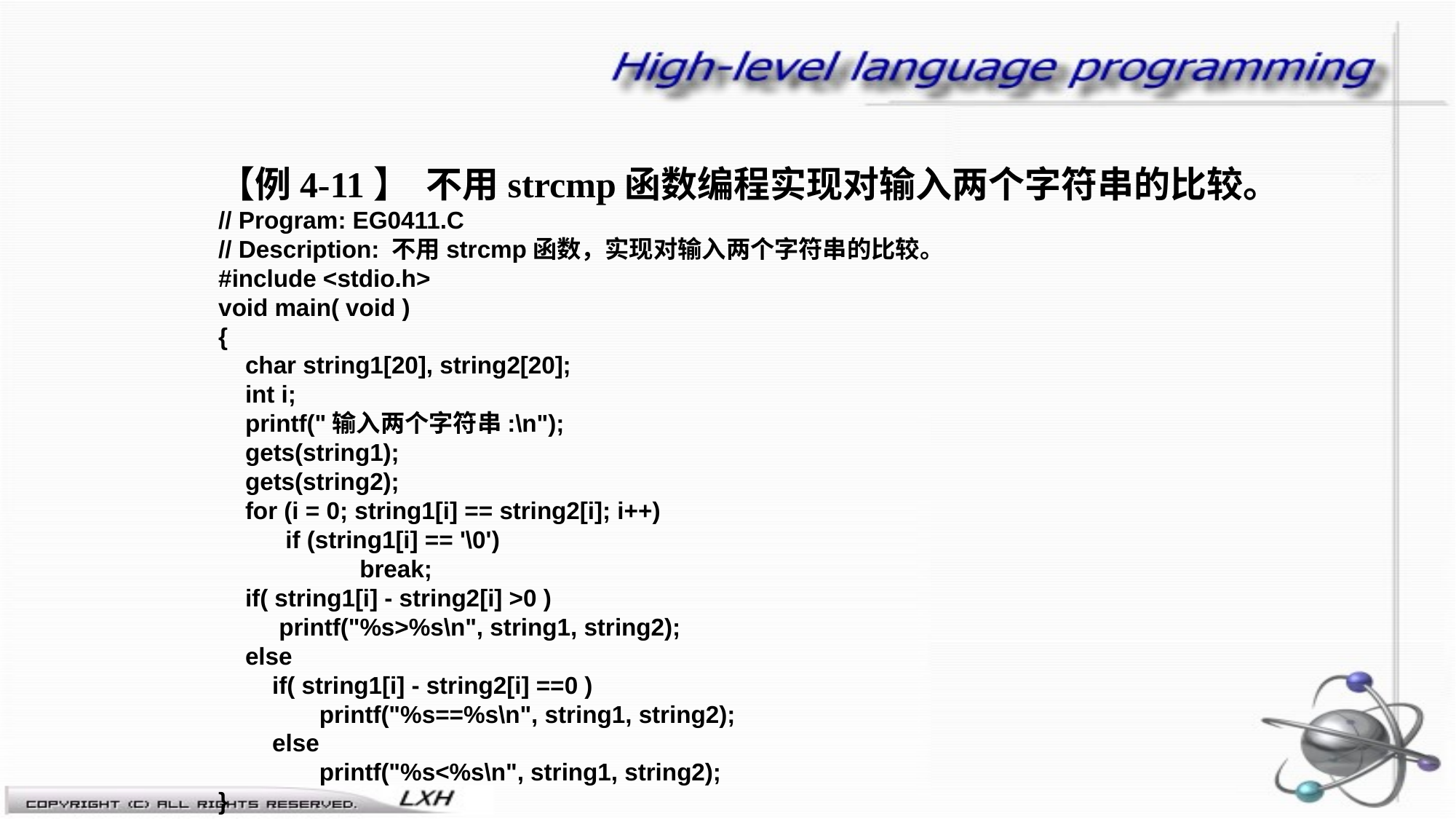

【例4-11】  不用strcmp函数编程实现对输入两个字符串的比较。
// Program: EG0411.C
// Description: 不用strcmp函数，实现对输入两个字符串的比较。
#include <stdio.h>
void main( void )
{
    char string1[20], string2[20];
    int i;
    printf("输入两个字符串:\n");
    gets(string1);
    gets(string2);
    for (i = 0; string1[i] == string2[i]; i++)
          if (string1[i] == '\0')
                     break;
    if( string1[i] - string2[i] >0 )
         printf("%s>%s\n", string1, string2);
    else
        if( string1[i] - string2[i] ==0 )
               printf("%s==%s\n", string1, string2);
        else
               printf("%s<%s\n", string1, string2);
}